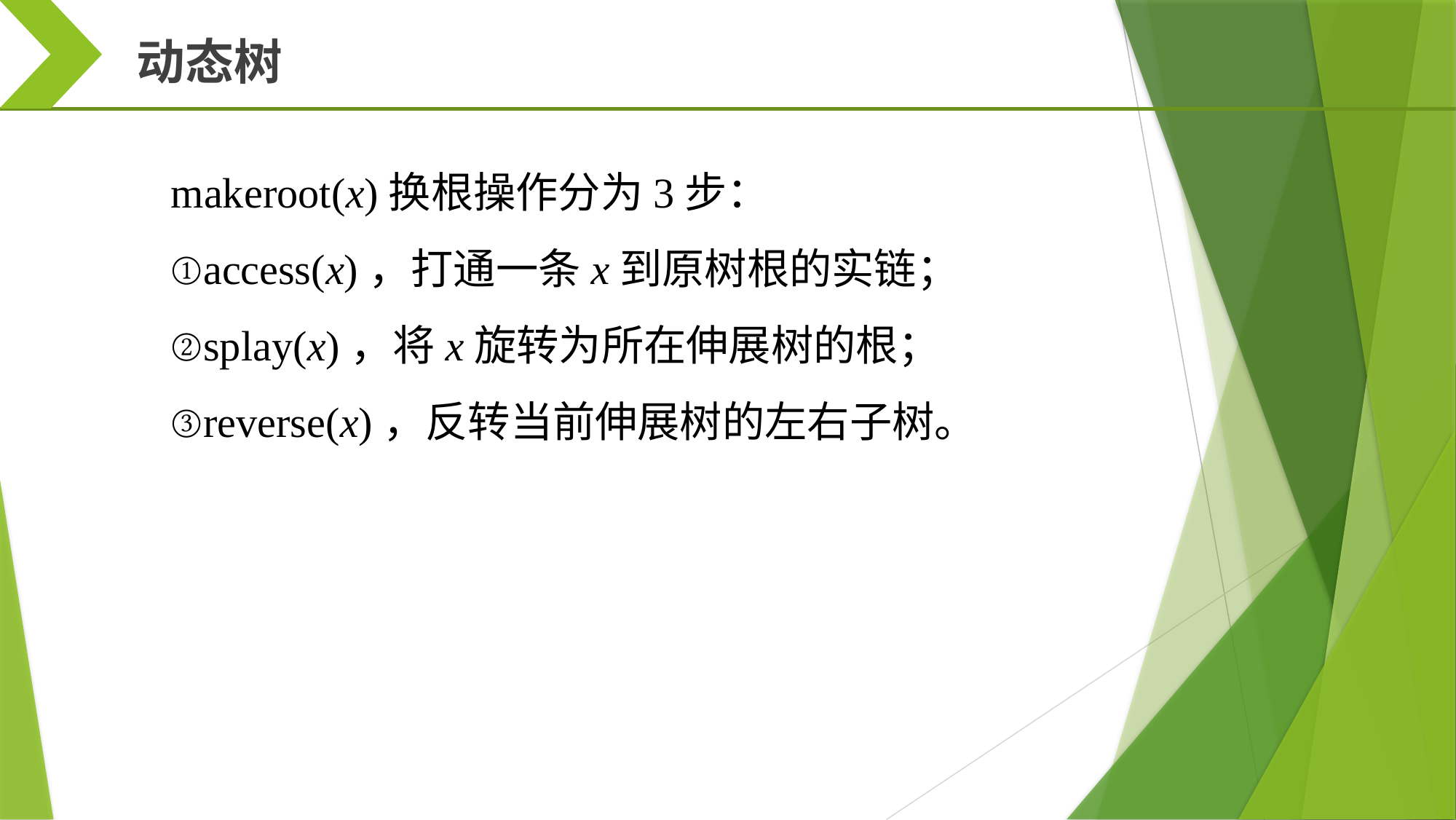

动态树
makeroot(x)换根操作分为3步：
①access(x)，打通一条x到原树根的实链；
②splay(x)，将x旋转为所在伸展树的根；
③reverse(x)，反转当前伸展树的左右子树。